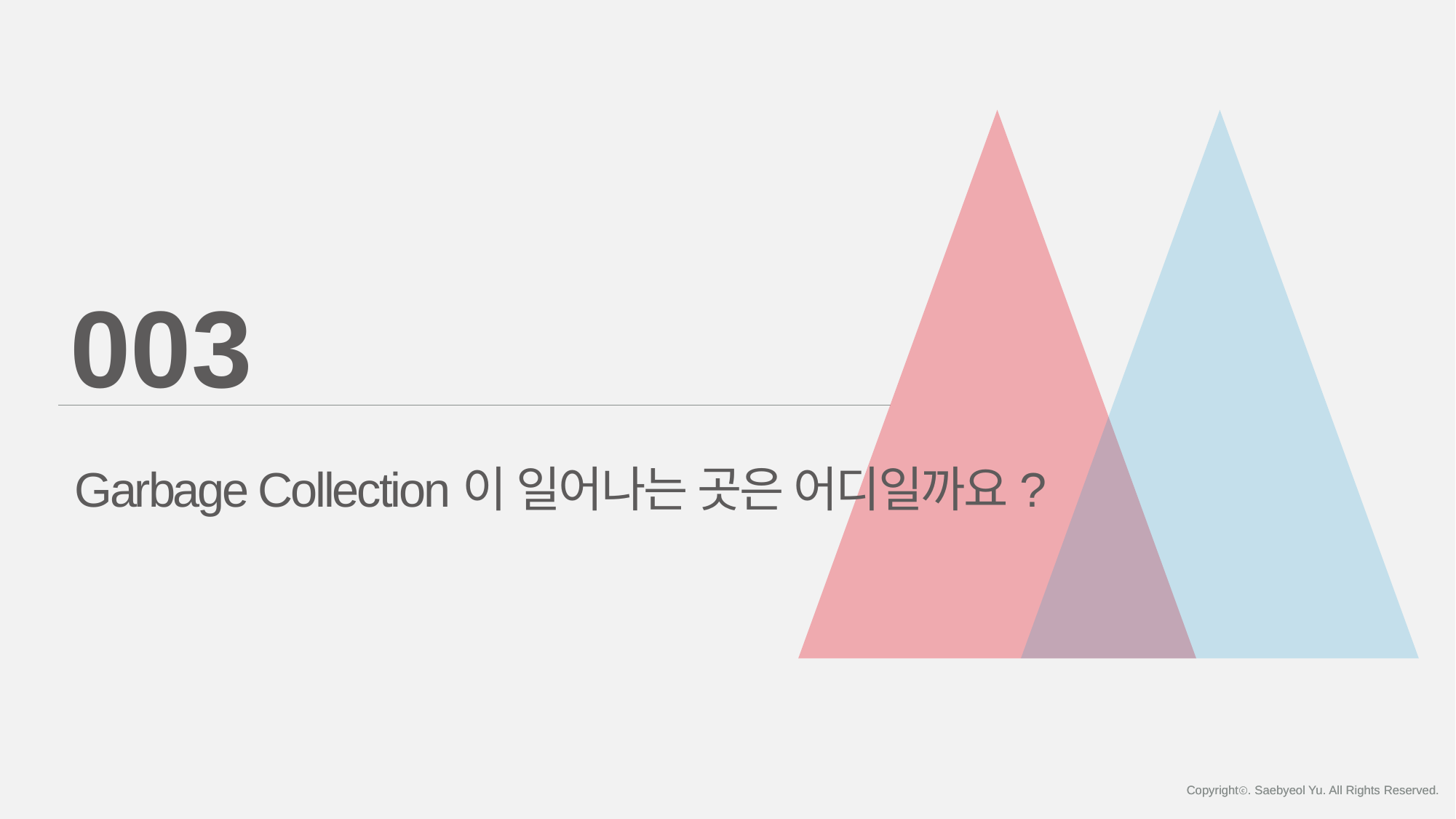

003
Garbage Collection이 일어나는 곳은 어디일까요?
Copyrightⓒ. Saebyeol Yu. All Rights Reserved.